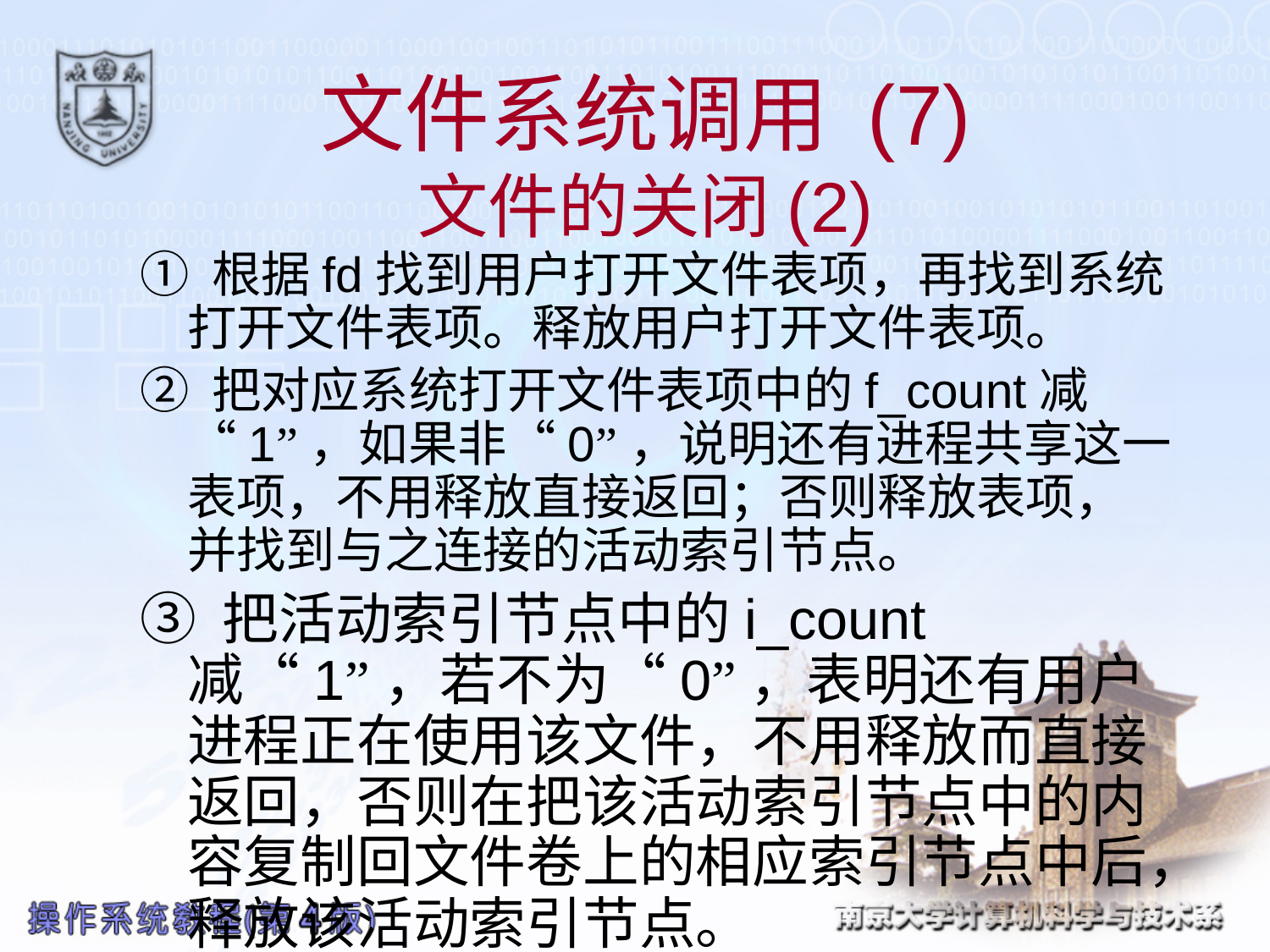

# 文件系统调用 (7) 文件的关闭(2)
① 根据fd找到用户打开文件表项，再找到系统打开文件表项。释放用户打开文件表项。
② 把对应系统打开文件表项中的f_count减“1”，如果非“0”，说明还有进程共享这一表项，不用释放直接返回；否则释放表项，并找到与之连接的活动索引节点。
③ 把活动索引节点中的i_count减“1”，若不为“0”，表明还有用户进程正在使用该文件，不用释放而直接返回，否则在把该活动索引节点中的内容复制回文件卷上的相应索引节点中后，释放该活动索引节点。